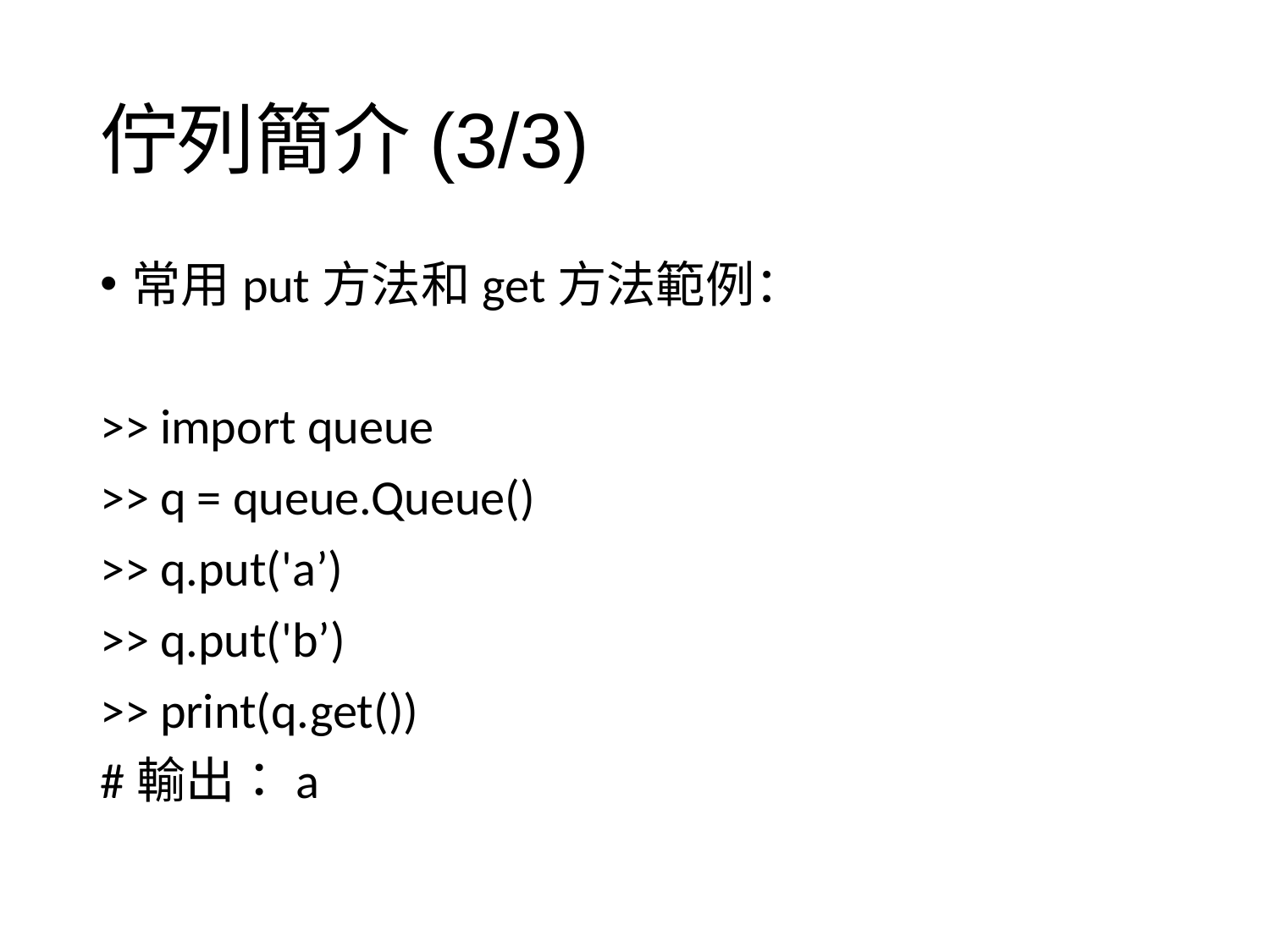

# 佇列簡介(3/3)
常用put方法和get方法範例：

>> import queue
>> q = queue.Queue()
>> q.put('a’)
>> q.put('b’)
>> print(q.get())
#輸出：a